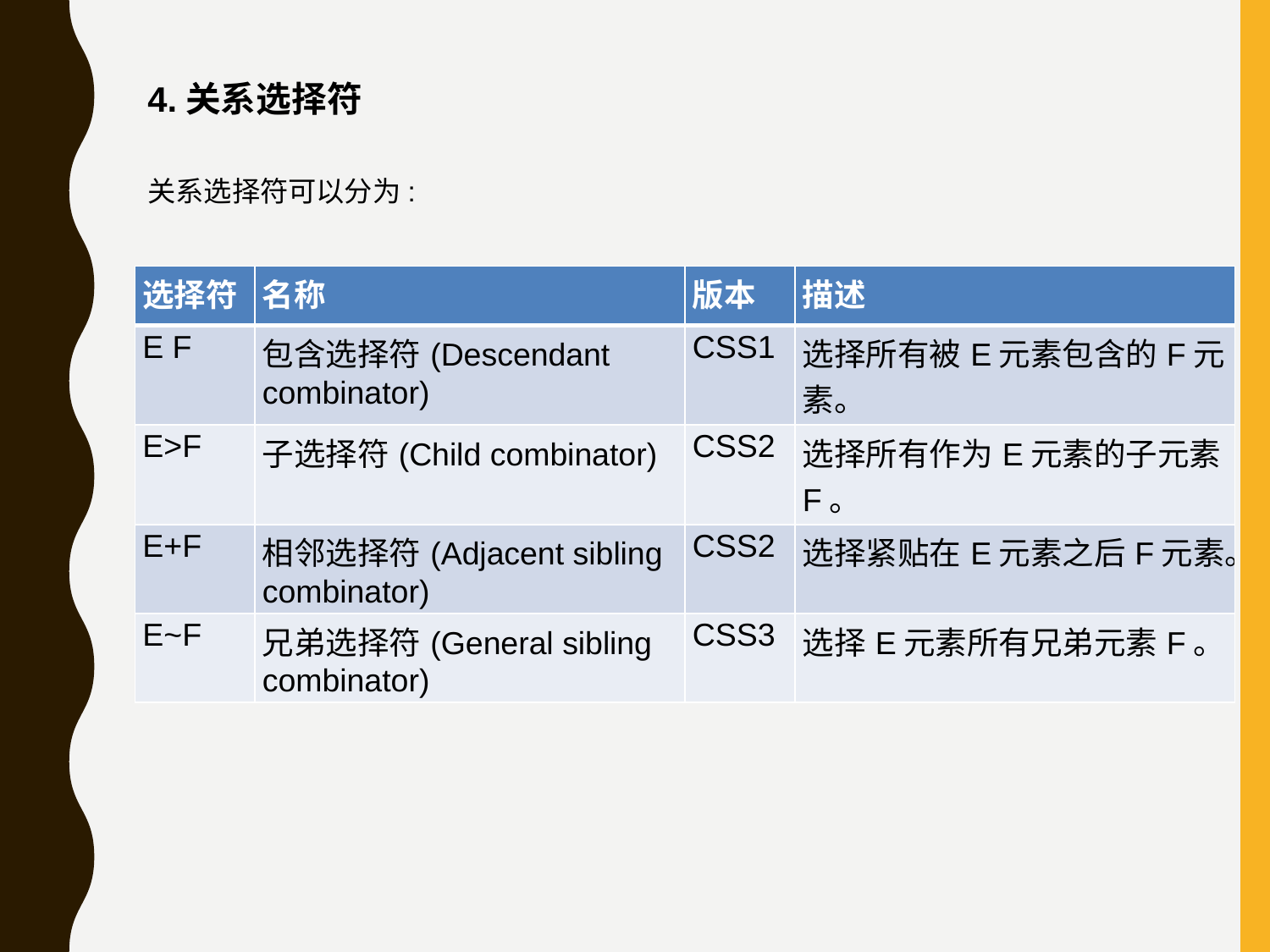

4.关系选择符

关系选择符可以分为:

| 选择符 | 名称 | 版本 | 描述 |
| --- | --- | --- | --- |
| E F | 包含选择符(Descendant combinator) | CSS1 | 选择所有被E元素包含的F元素。 |
| E>F | 子选择符(Child combinator) | CSS2 | 选择所有作为E元素的子元素F。 |
| E+F | 相邻选择符(Adjacent sibling combinator) | CSS2 | 选择紧贴在E元素之后F元素。 |
| E~F | 兄弟选择符(General sibling combinator) | CSS3 | 选择E元素所有兄弟元素F。 |